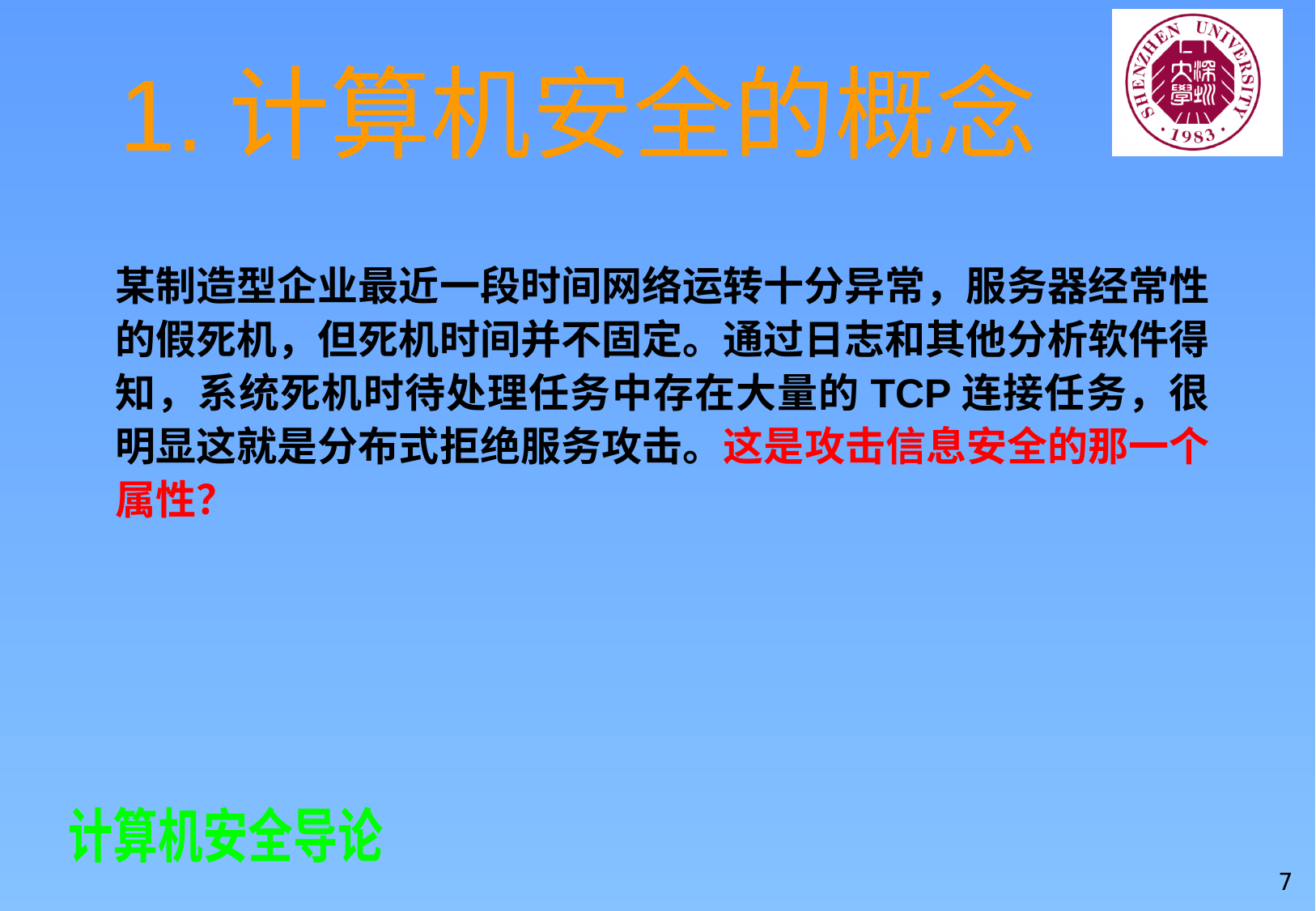

# 1.计算机安全的概念
某制造型企业最近一段时间网络运转十分异常，服务器经常性的假死机，但死机时间并不固定。通过日志和其他分析软件得知，系统死机时待处理任务中存在大量的TCP连接任务，很明显这就是分布式拒绝服务攻击。这是攻击信息安全的那一个属性？
7